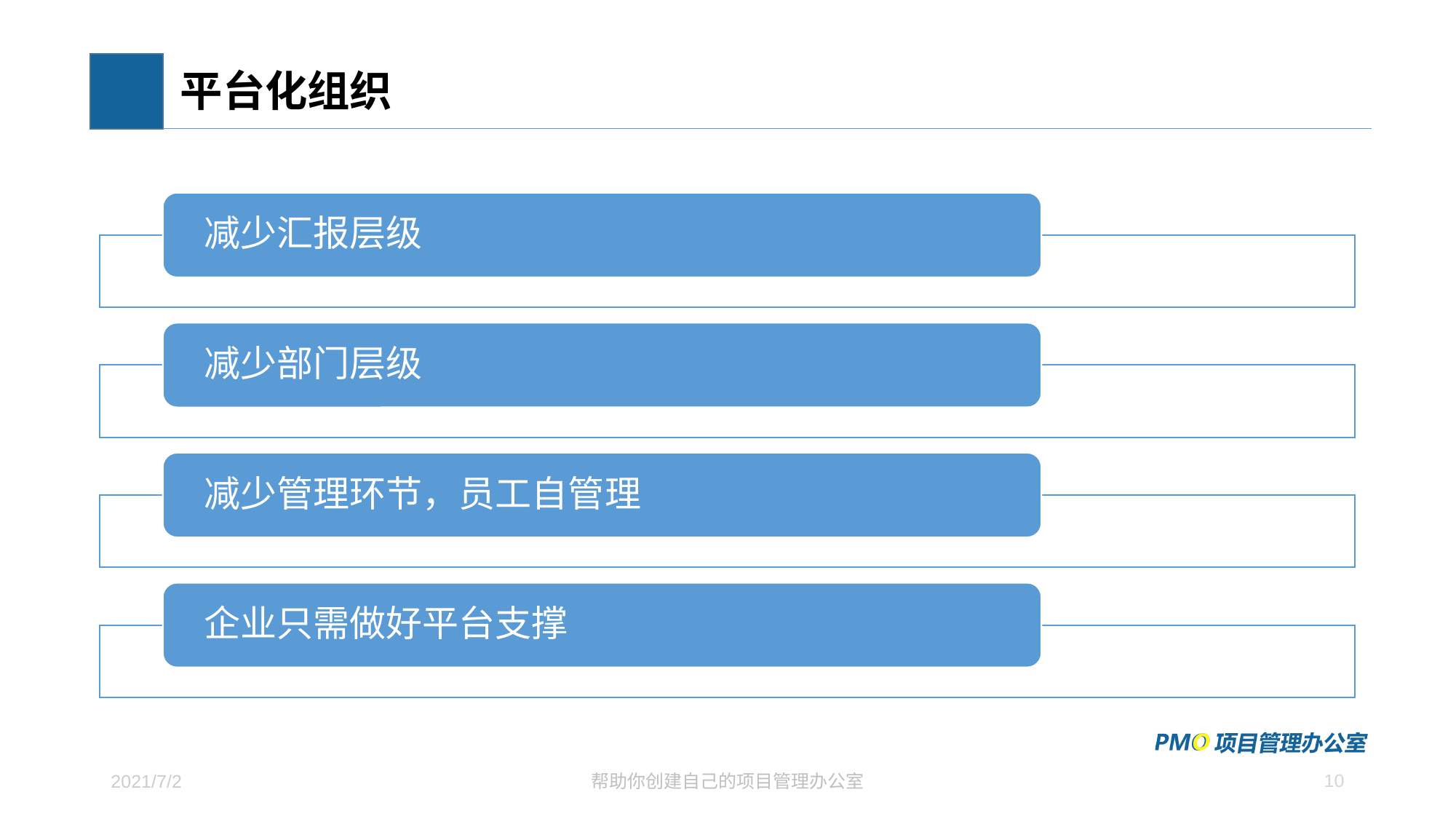

# 平台化组织
减少汇报层级
减少部门层级
减少管理环节，员工自管理
企业只需做好平台支撑
10
2021/7/2
帮助你创建自己的项目管理办公室